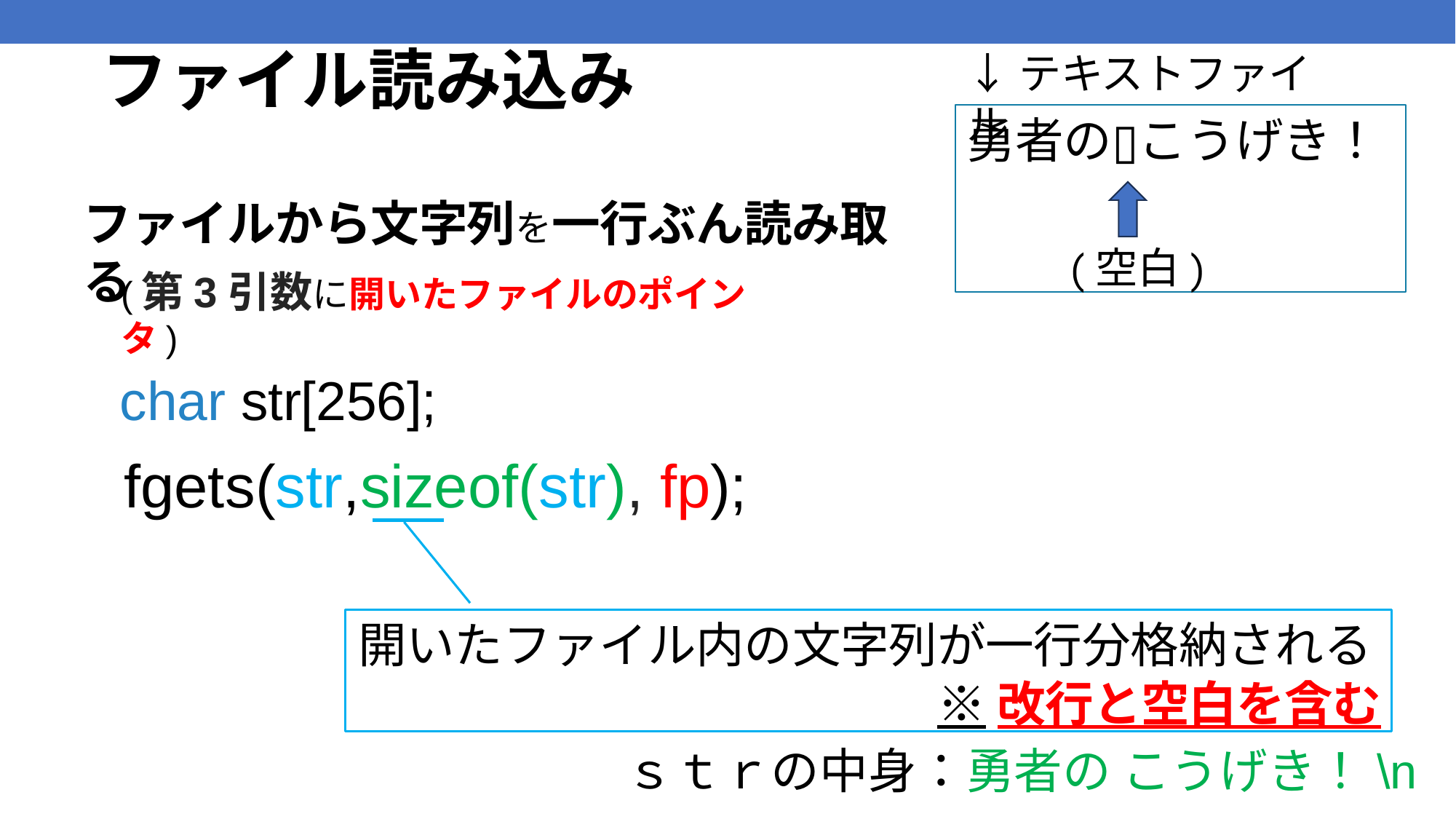

ファイル読み込み
↓テキストファイル

勇者の▯こうげき！

(空白)

ファイルから文字列を一行ぶん読み取る
(第3引数に開いたファイルのポインタ)
char str[256];
fgets(str,sizeof(str), fp);

開いたファイル内の文字列が一行分格納される
※改行と空白を含む
ｓｔｒの中身：勇者の こうげき！\n